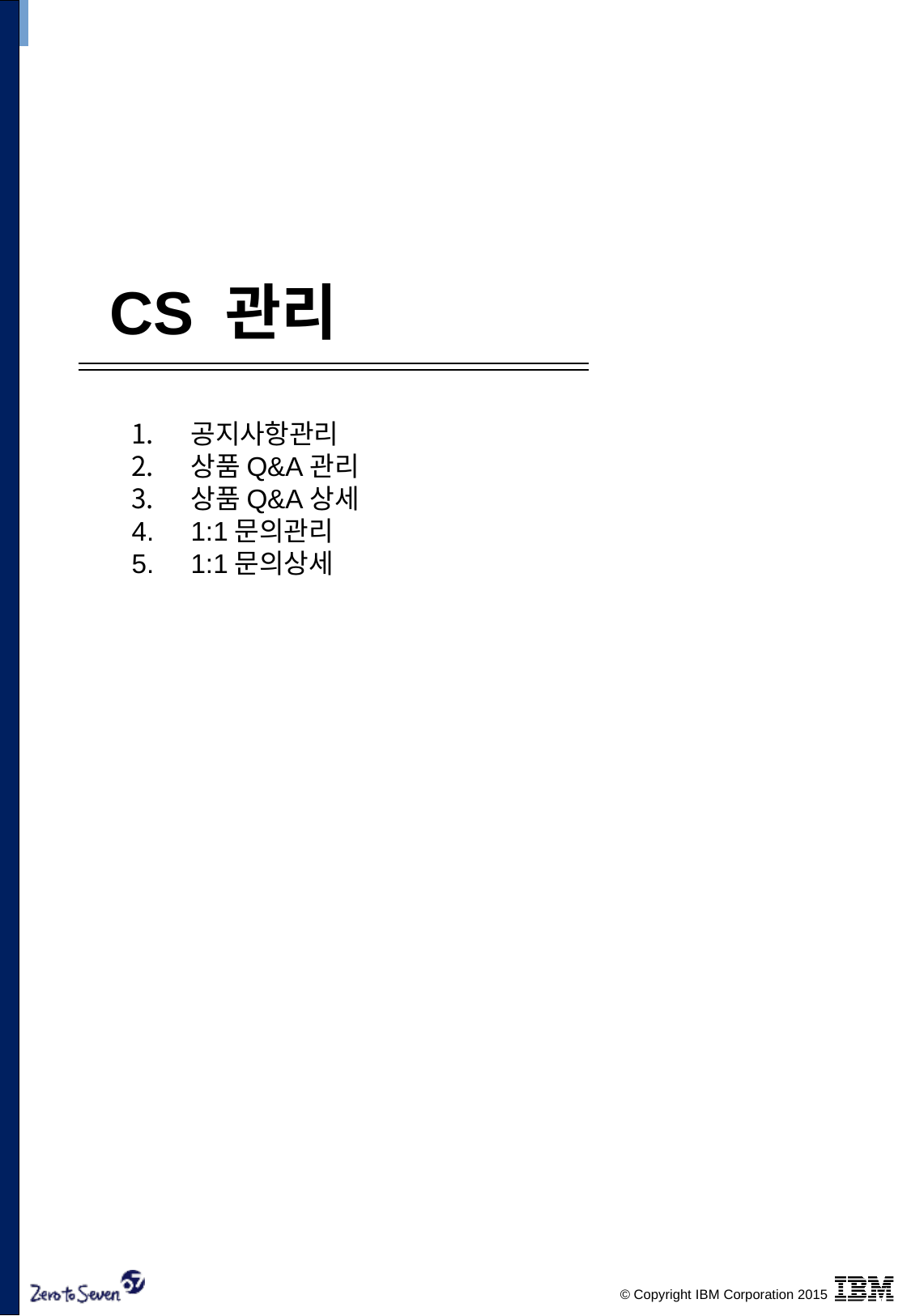

# CS 관리
공지사항관리
상품Q&A관리
상품Q&A상세
1:1문의관리
1:1문의상세